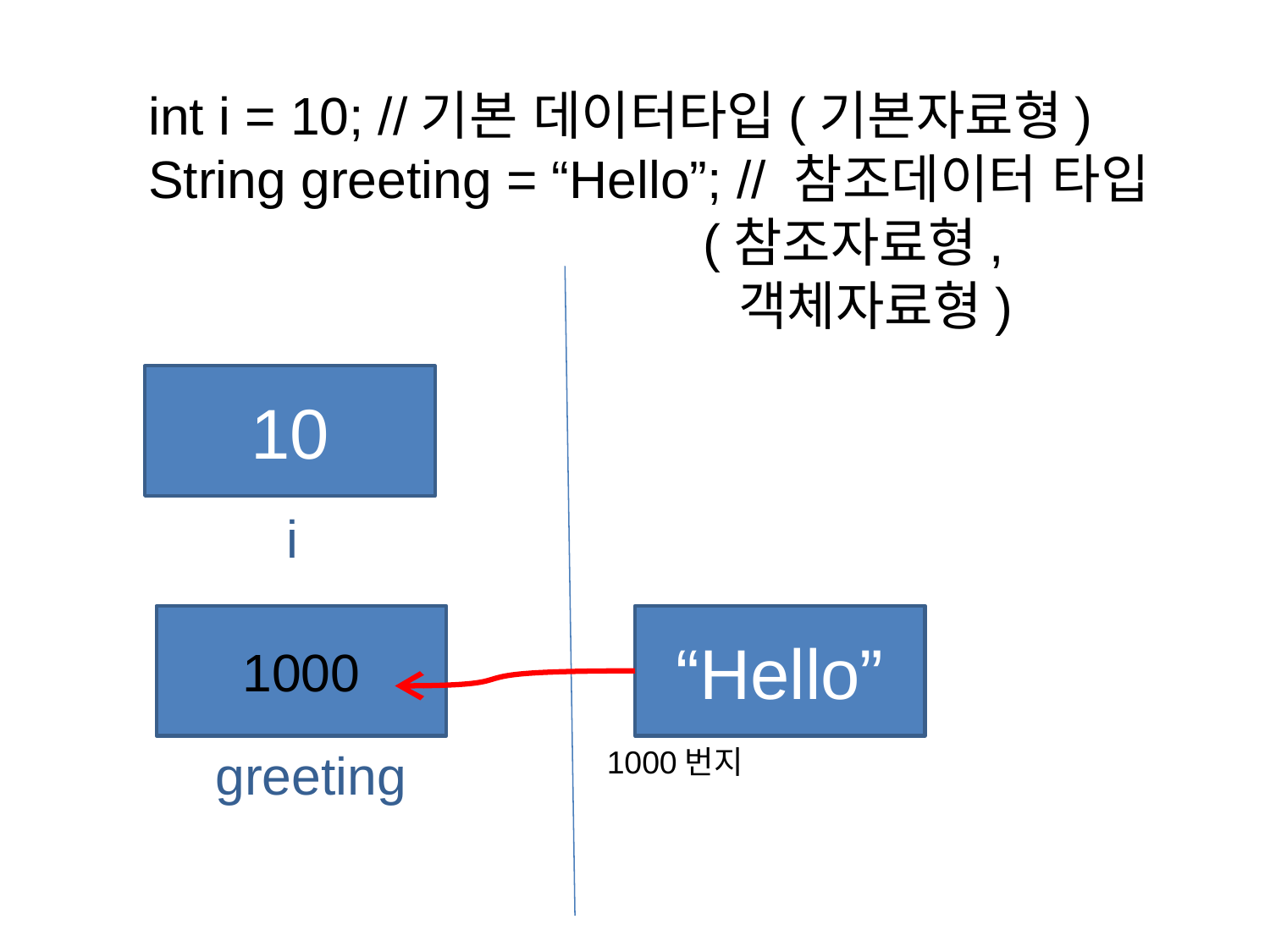

int i = 10; //기본 데이터타입(기본자료형)
String greeting = “Hello”; // 참조데이터 타입
                                      (참조자료형,
                                       객체자료형)
10
i
1000
“Hello”
greeting
1000번지